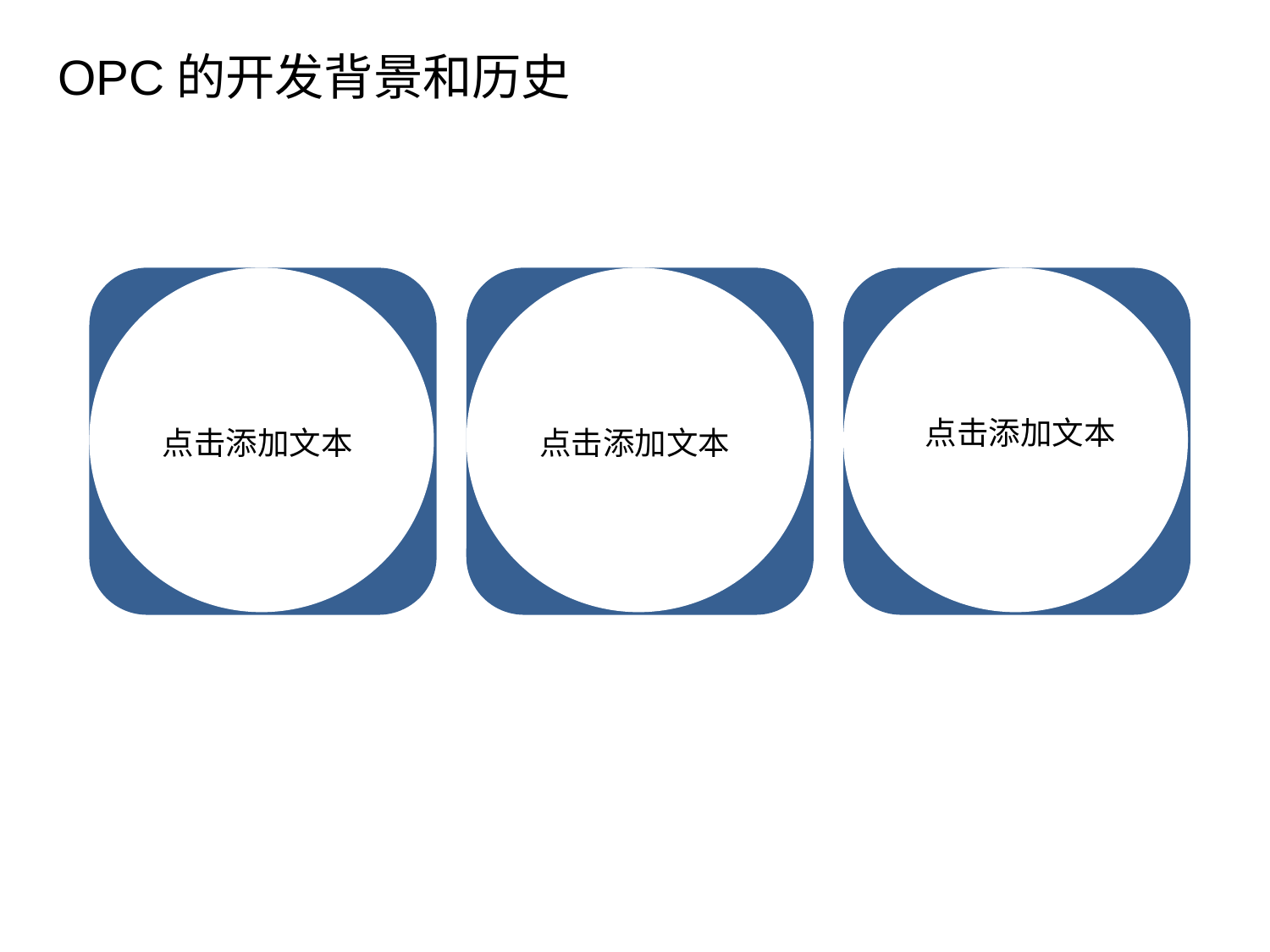

OPC的开发背景和历史

点击添加文本
点击添加文本
点击添加文本
点击添加文本
点击添加文本
点击添加文本
点击添加文本